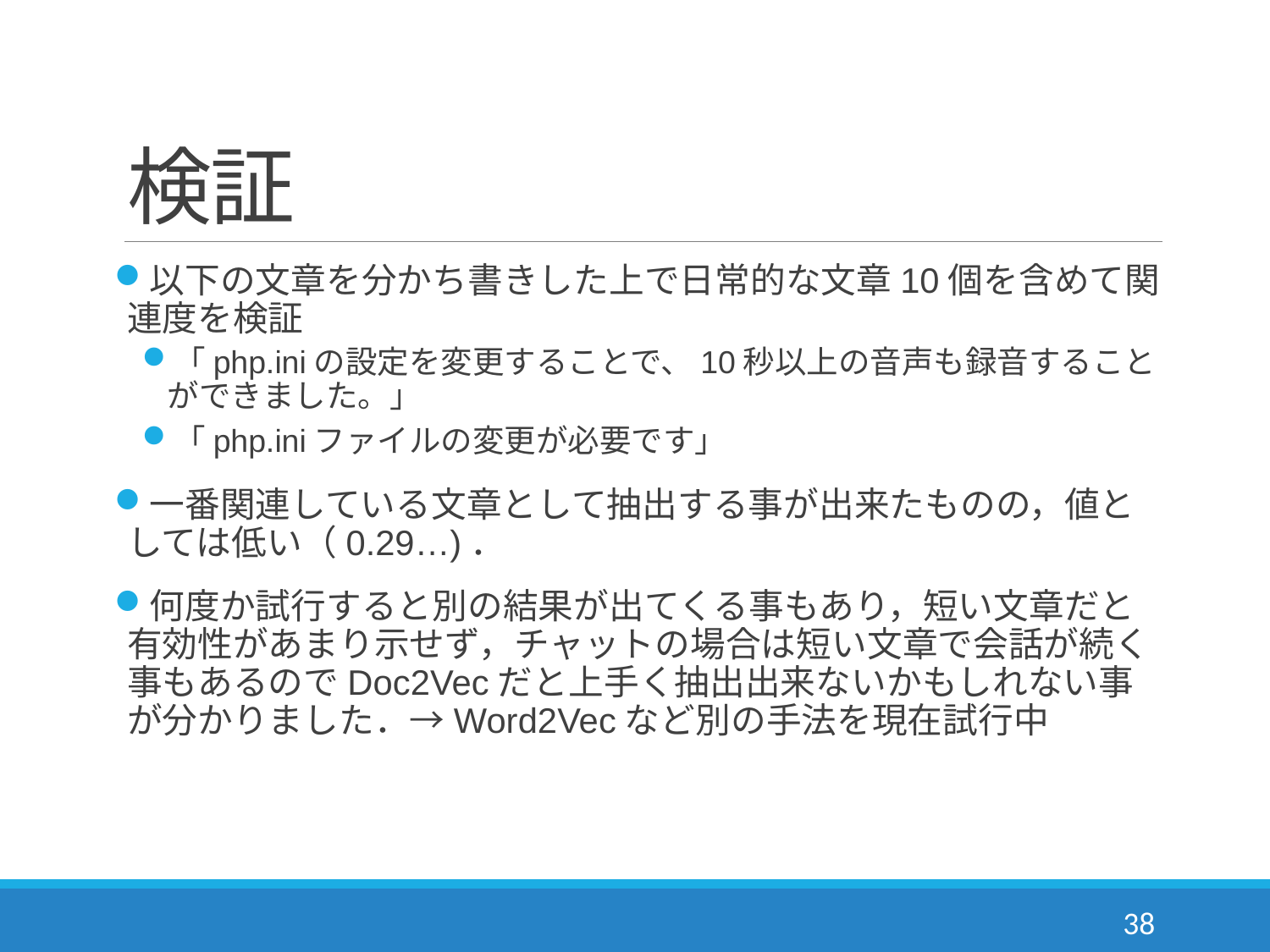

# 検証
以下の文章を分かち書きした上で日常的な文章10個を含めて関連度を検証
「php.iniの設定を変更することで、10秒以上の音声も録音することができました。」
「php.iniファイルの変更が必要です」
一番関連している文章として抽出する事が出来たものの，値としては低い（0.29…)．
何度か試行すると別の結果が出てくる事もあり，短い文章だと有効性があまり示せず，チャットの場合は短い文章で会話が続く事もあるのでDoc2Vecだと上手く抽出出来ないかもしれない事が分かりました．→Word2Vecなど別の手法を現在試行中

38